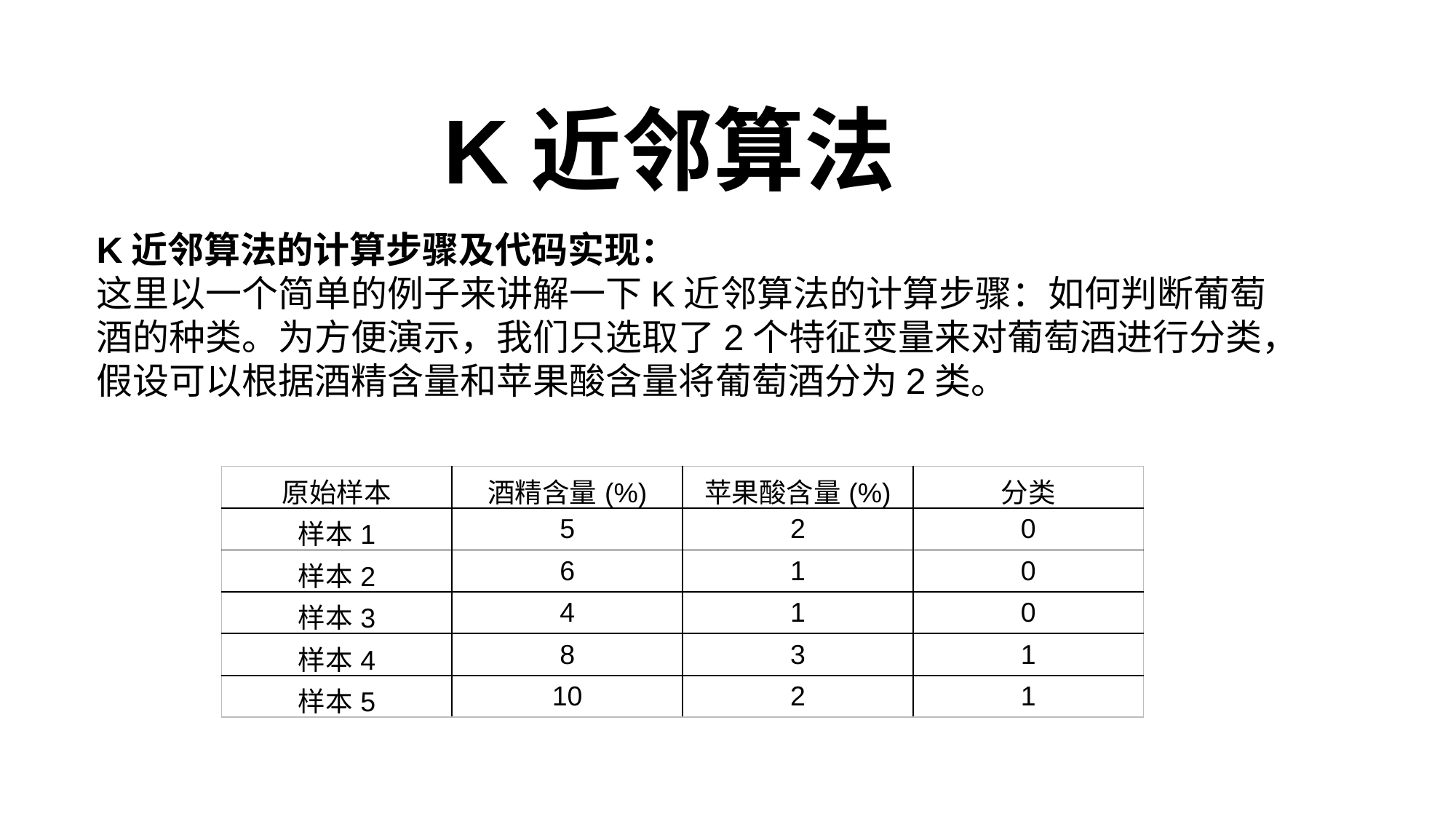

#
 K近邻算法
K近邻算法的计算步骤及代码实现：
这里以一个简单的例子来讲解一下K近邻算法的计算步骤：如何判断葡萄酒的种类。为方便演示，我们只选取了2个特征变量来对葡萄酒进行分类，假设可以根据酒精含量和苹果酸含量将葡萄酒分为2类。

| 原始样本 | 酒精含量(%) | 苹果酸含量(%) | 分类 |
| --- | --- | --- | --- |
| 样本1 | 5 | 2 | 0 |
| 样本2 | 6 | 1 | 0 |
| 样本3 | 4 | 1 | 0 |
| 样本4 | 8 | 3 | 1 |
| 样本5 | 10 | 2 | 1 |